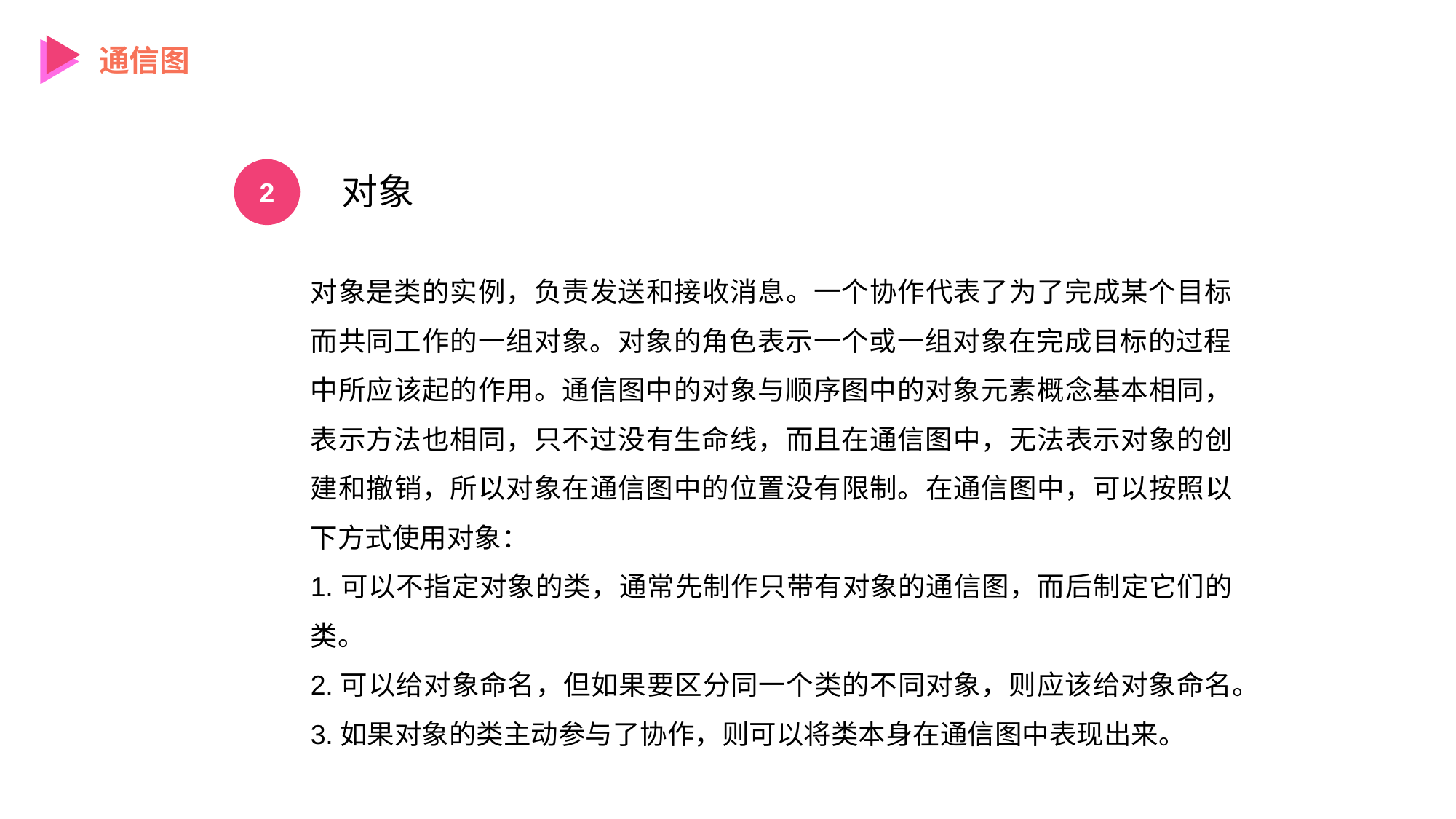

通信图
2
对象
对象是类的实例，负责发送和接收消息。一个协作代表了为了完成某个目标而共同工作的一组对象。对象的角色表示一个或一组对象在完成目标的过程中所应该起的作用。通信图中的对象与顺序图中的对象元素概念基本相同，表示方法也相同，只不过没有生命线，而且在通信图中，无法表示对象的创建和撤销，所以对象在通信图中的位置没有限制。在通信图中，可以按照以下方式使用对象：
1.可以不指定对象的类，通常先制作只带有对象的通信图，而后制定它们的类。
2.可以给对象命名，但如果要区分同一个类的不同对象，则应该给对象命名。
3.如果对象的类主动参与了协作，则可以将类本身在通信图中表现出来。